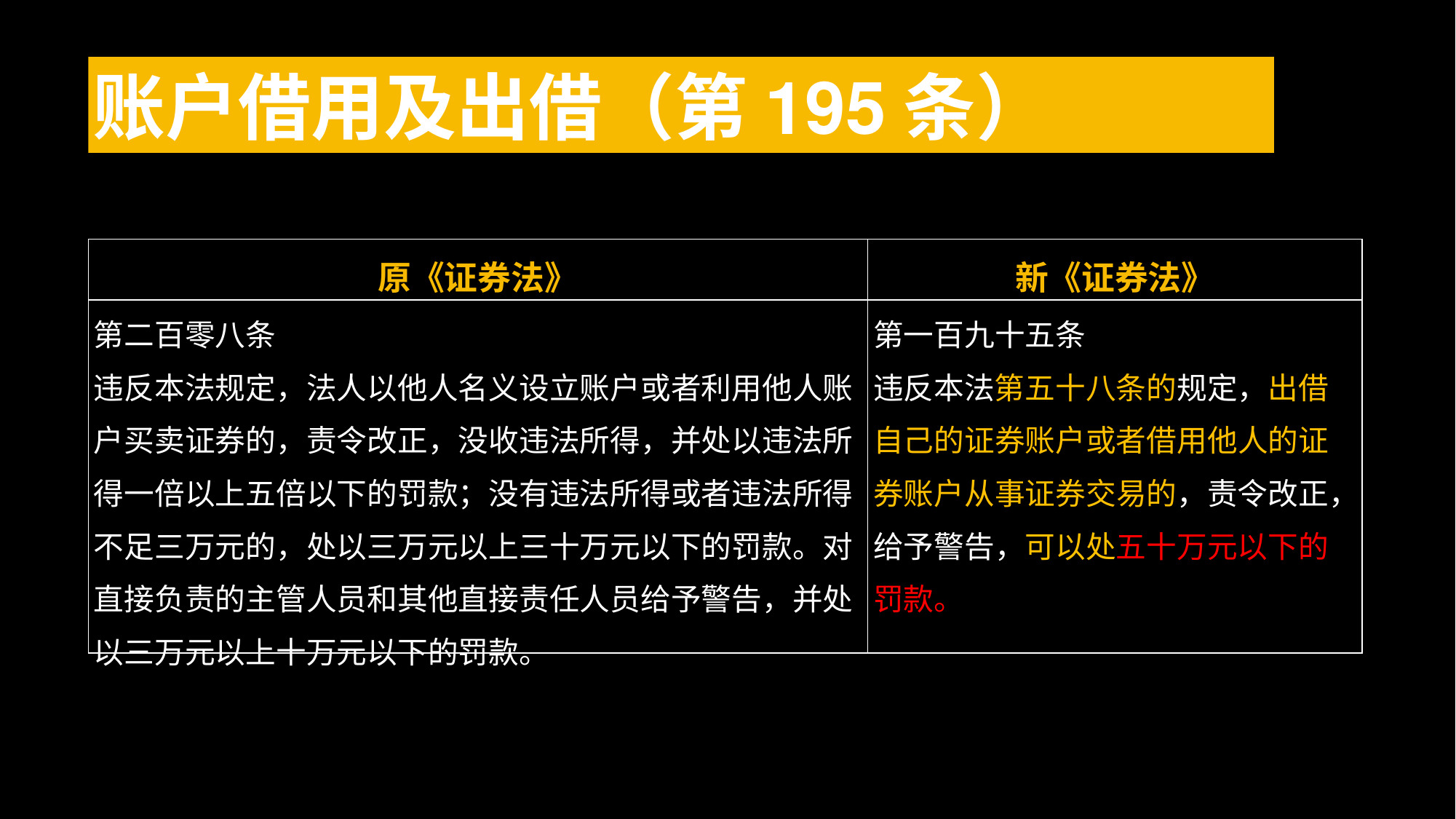

账户借用及出借（第195条）
| 原《证券法》 | 新《证券法》 |
| --- | --- |
| 第二百零八条 违反本法规定，法人以他人名义设立账户或者利用他人账户买卖证券的，责令改正，没收违法所得，并处以违法所得一倍以上五倍以下的罚款；没有违法所得或者违法所得不足三万元的，处以三万元以上三十万元以下的罚款。对直接负责的主管人员和其他直接责任人员给予警告，并处以三万元以上十万元以下的罚款。 | 第一百九十五条 违反本法第五十八条的规定，出借自己的证券账户或者借用他人的证券账户从事证券交易的，责令改正，给予警告，可以处五十万元以下的罚款。 |